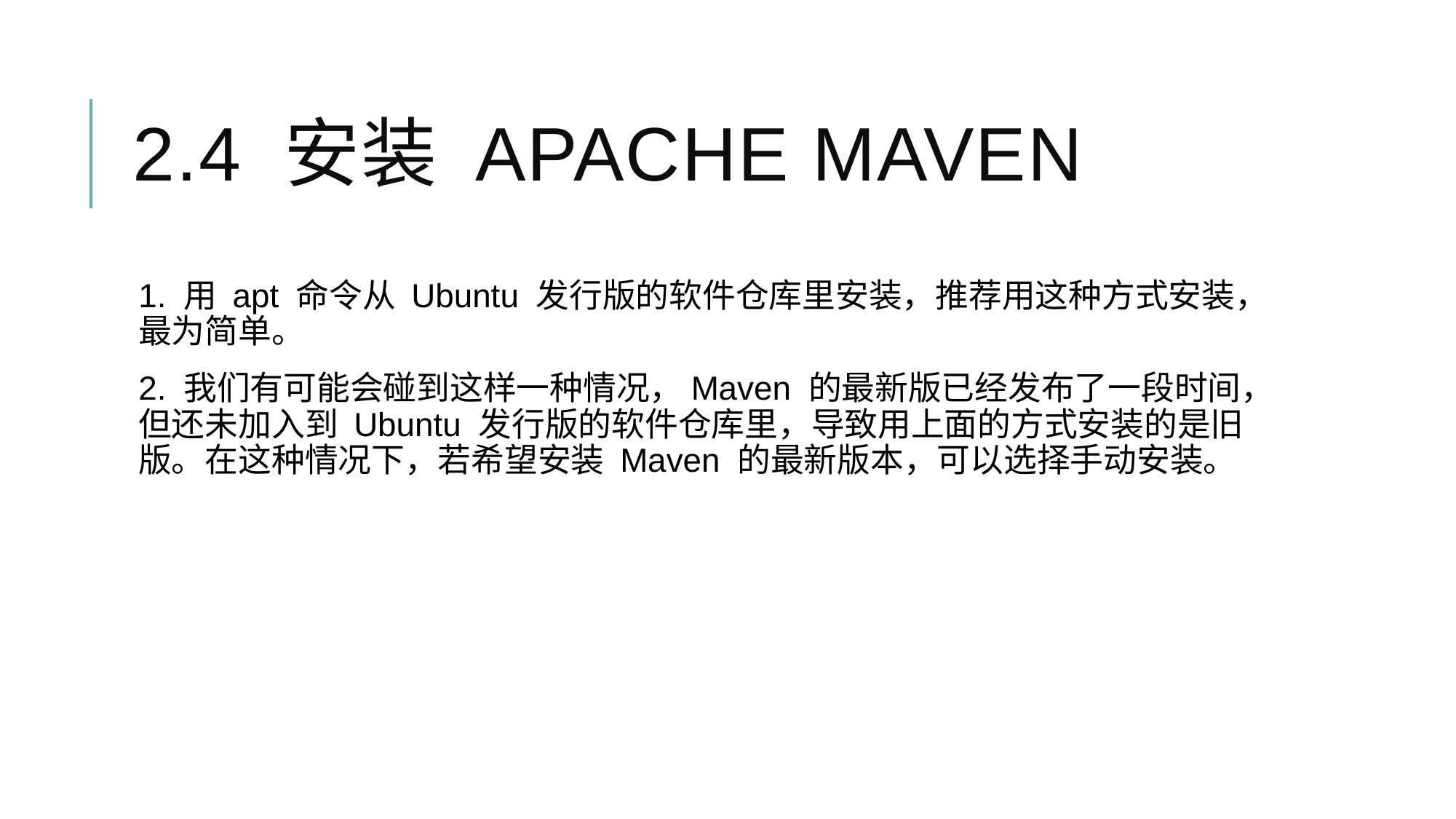

# 2.4 安装 Apache Maven
1. 用 apt 命令从 Ubuntu 发行版的软件仓库里安装，推荐用这种方式安装，最为简单。
2. 我们有可能会碰到这样一种情况，Maven 的最新版已经发布了一段时间，但还未加入到 Ubuntu 发行版的软件仓库里，导致用上面的方式安装的是旧版。在这种情况下，若希望安装 Maven 的最新版本，可以选择手动安装。